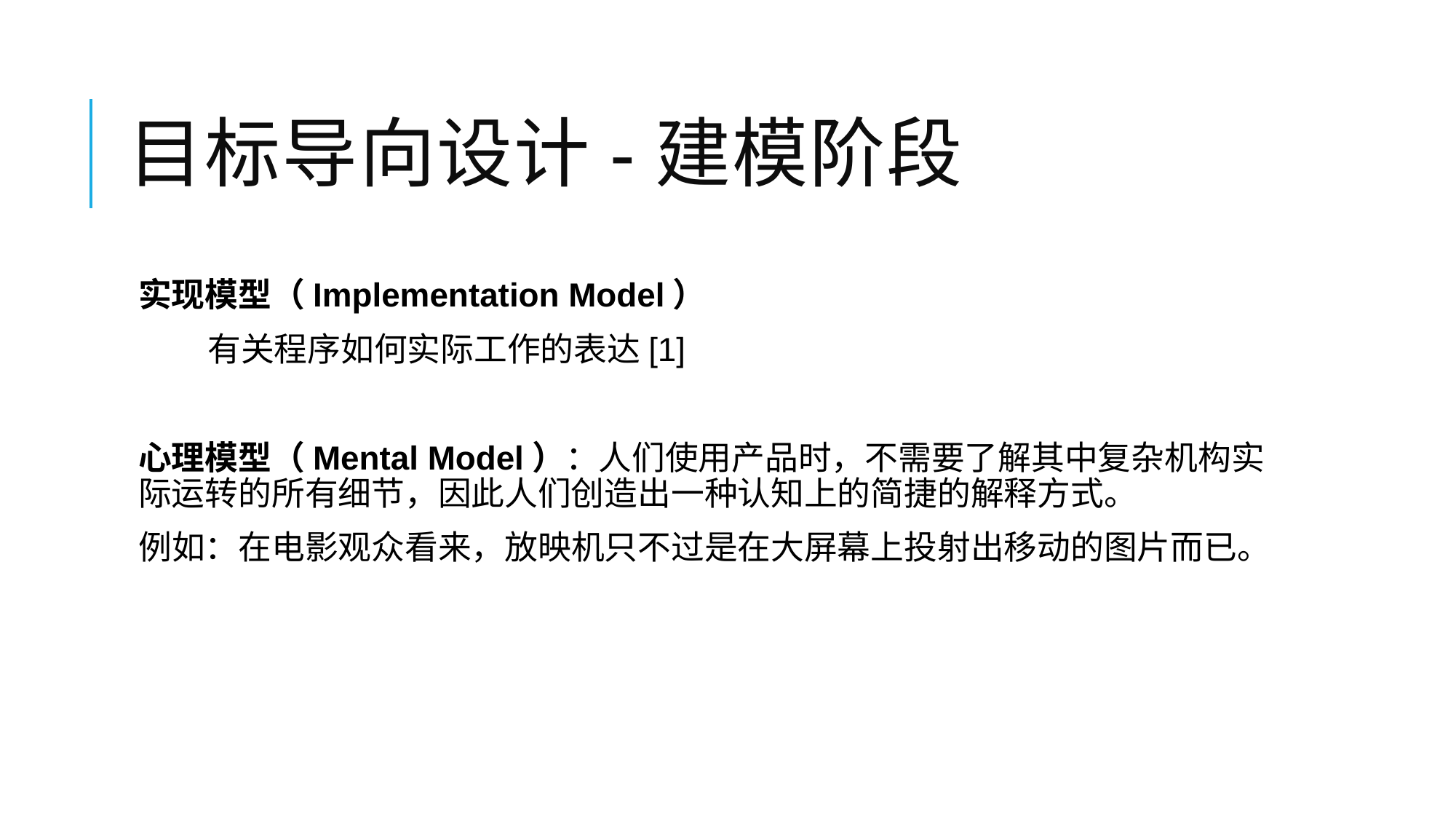

# 目标导向设计-建模阶段
实现模型（Implementation Model）
        有关程序如何实际工作的表达[1]

心理模型（Mental Model）：人们使用产品时，不需要了解其中复杂机构实际运转的所有细节，因此人们创造出一种认知上的简捷的解释方式。
例如：在电影观众看来，放映机只不过是在大屏幕上投射出移动的图片而已。